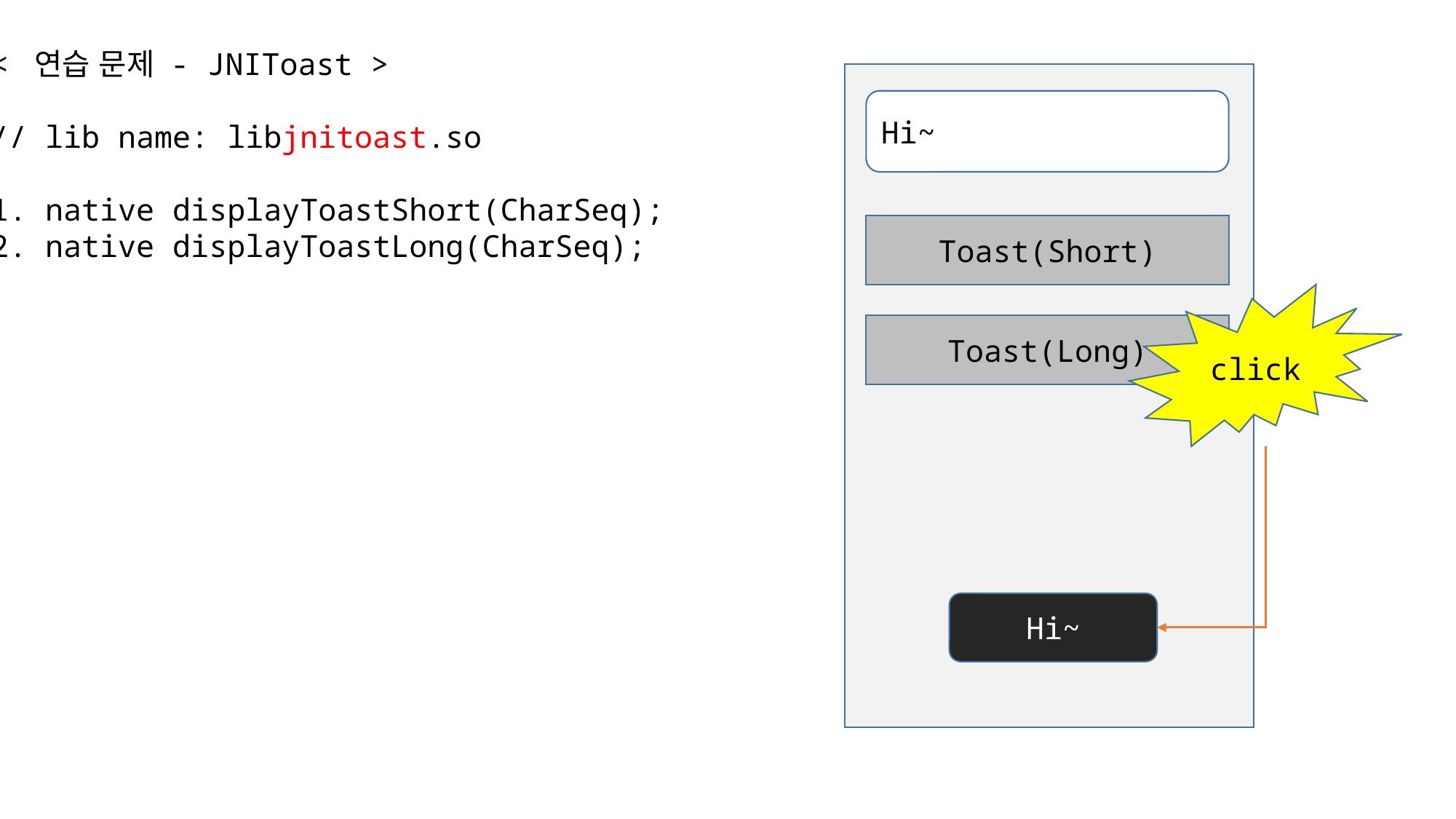

< 연습 문제 - JNIToast >

// lib name: libjnitoast.so

1. native displayToastShort(CharSeq);
2. native displayToastLong(CharSeq);

Hi~
Toast(Short)
click
Toast(Long)
Hi~